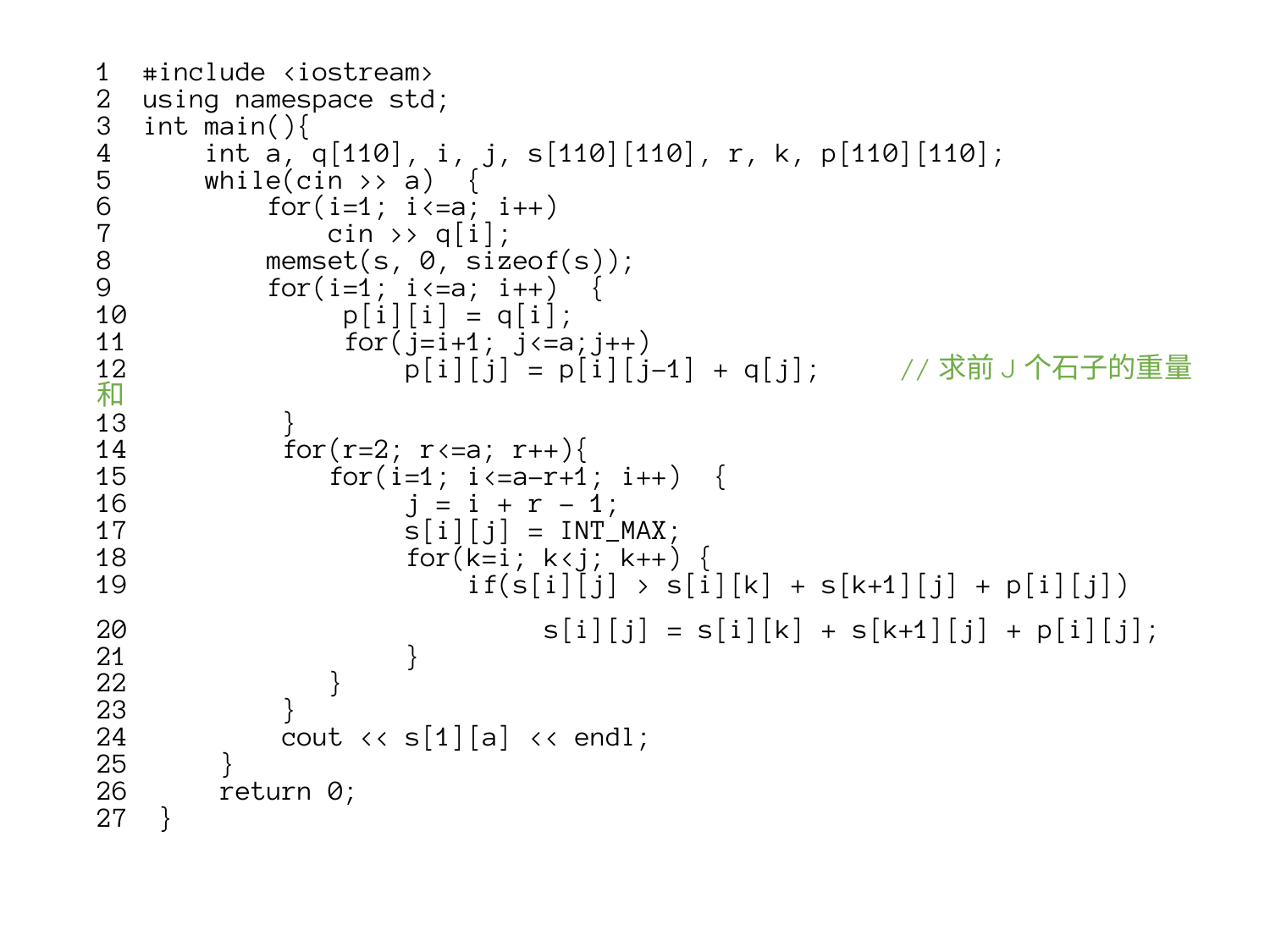

1  #include <iostream>
2  using namespace std;
3  int main(){
4      int a, q[110], i, j, s[110][110], r, k, p[110][110];
5      while(cin >> a)  {
6          for(i=1; i<=a; i++)
7              cin >> q[i];
8          memset(s, 0, sizeof(s));
9          for(i=1; i<=a; i++)  {    
10              p[i][i] = q[i];  
11              for(j=i+1; j<=a;j++)  
12                  p[i][j] = p[i][j-1] + q[j];     //求前J个石子的重量和
13          }  
14          for(r=2; r<=a; r++){
15             for(i=1; i<=a-r+1; i++)  {
16                  j = i + r - 1;
17                  s[i][j] = INT_MAX;
18                  for(k=i; k<j; k++) {
19                      if(s[i][j] > s[i][k] + s[k+1][j] + p[i][j])
20                           s[i][j] = s[i][k] + s[k+1][j] + p[i][j];
21                  }
22             }
23          }
24          cout << s[1][a] << endl;
25      }
26      return 0;
27  }